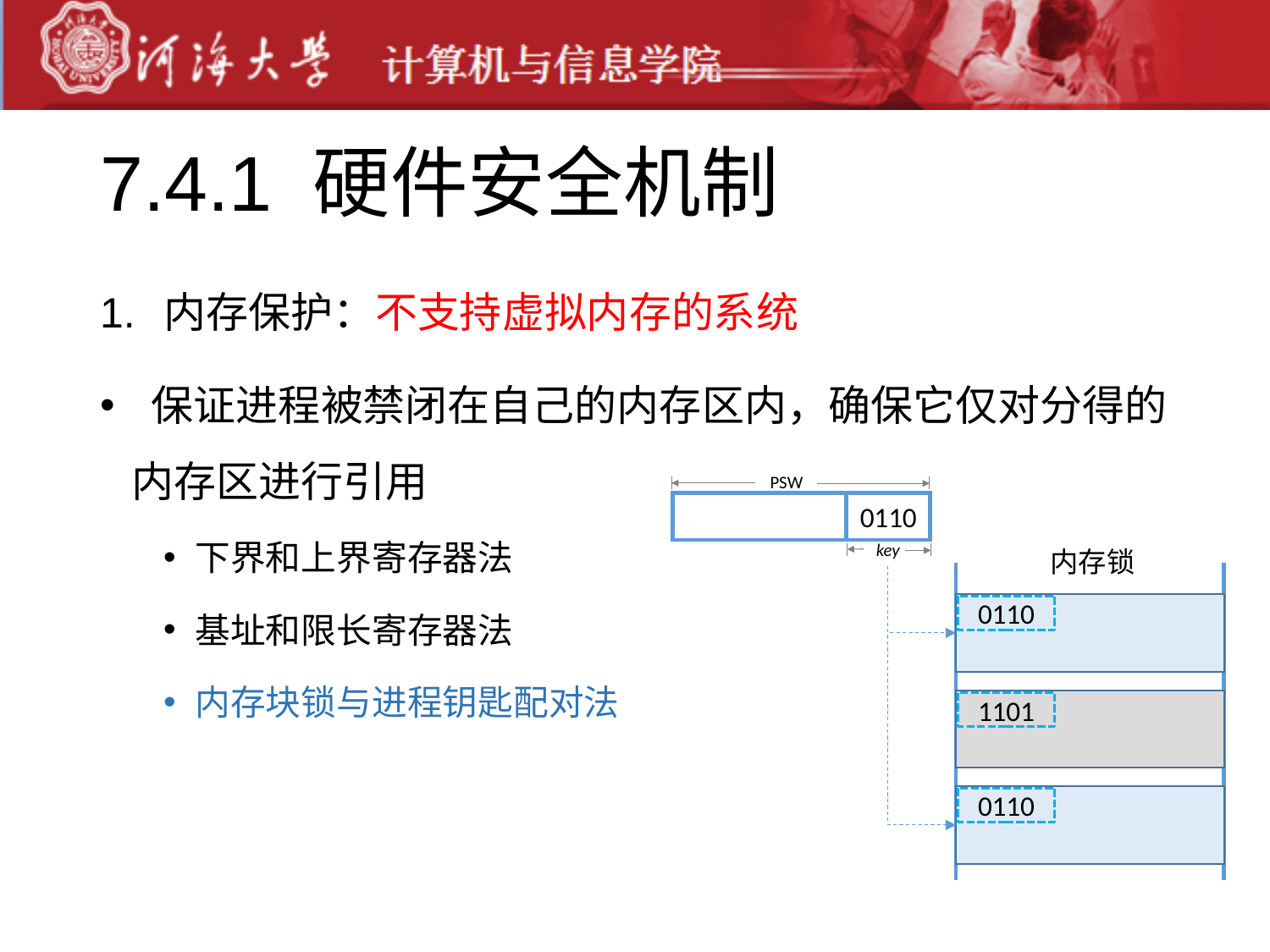

# 7.4.1 硬件安全机制
内存保护：不支持虚拟内存的系统
 保证进程被禁闭在自己的内存区内，确保它仅对分得的内存区进行引用
下界和上界寄存器法
基址和限长寄存器法
内存块锁与进程钥匙配对法
PSW

0110
key
内存锁

0110

1101

0110